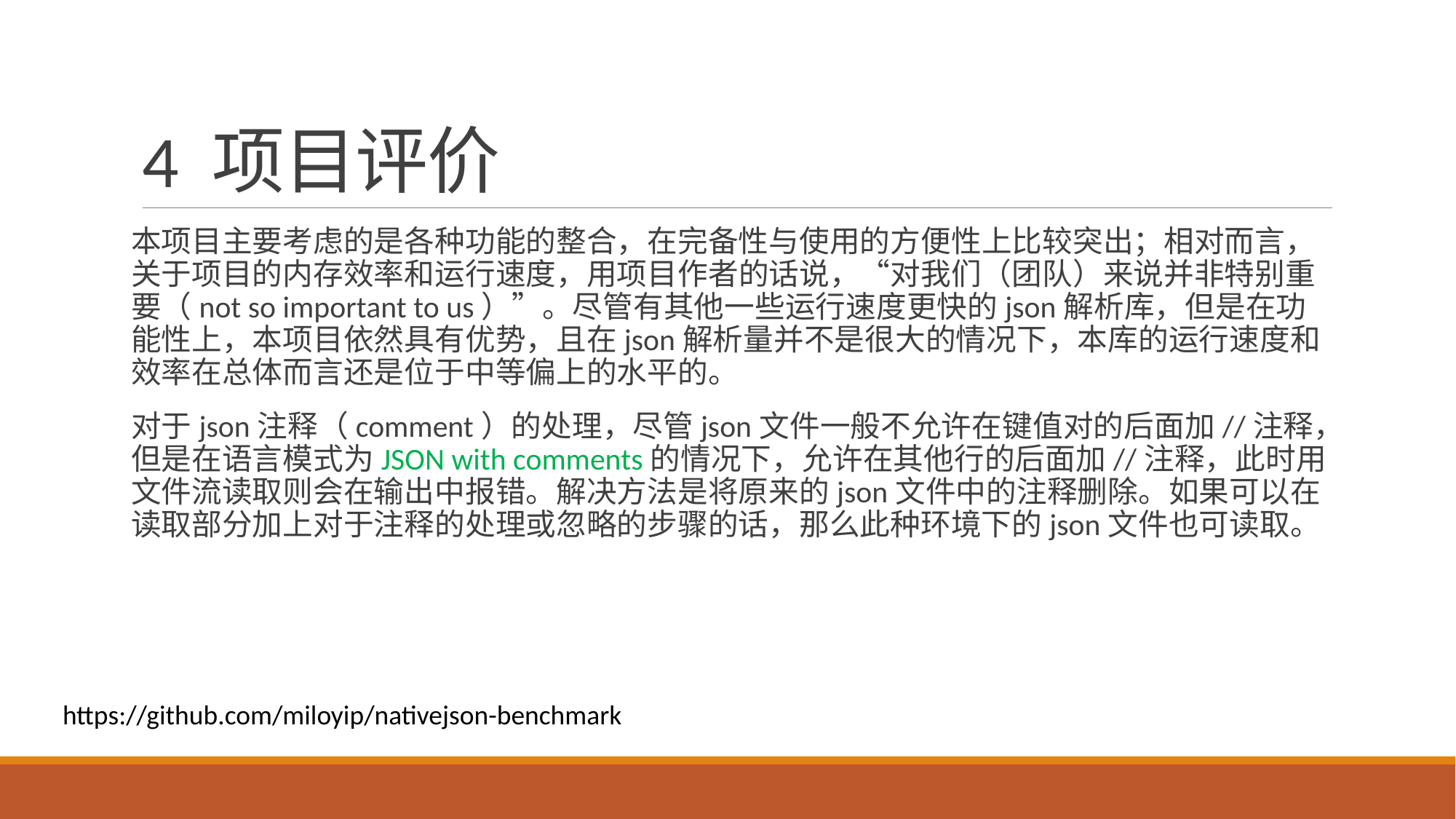

# 4 项目评价
本项目主要考虑的是各种功能的整合，在完备性与使用的方便性上比较突出；相对而言，关于项目的内存效率和运行速度，用项目作者的话说，“对我们（团队）来说并非特别重要（not so important to us）”。尽管有其他一些运行速度更快的json解析库，但是在功能性上，本项目依然具有优势，且在json解析量并不是很大的情况下，本库的运行速度和效率在总体而言还是位于中等偏上的水平的。
对于json注释（comment）的处理，尽管json文件一般不允许在键值对的后面加//注释，但是在语言模式为JSON with comments的情况下，允许在其他行的后面加//注释，此时用文件流读取则会在输出中报错。解决方法是将原来的json文件中的注释删除。如果可以在读取部分加上对于注释的处理或忽略的步骤的话，那么此种环境下的json文件也可读取。
https://github.com/miloyip/nativejson-benchmark